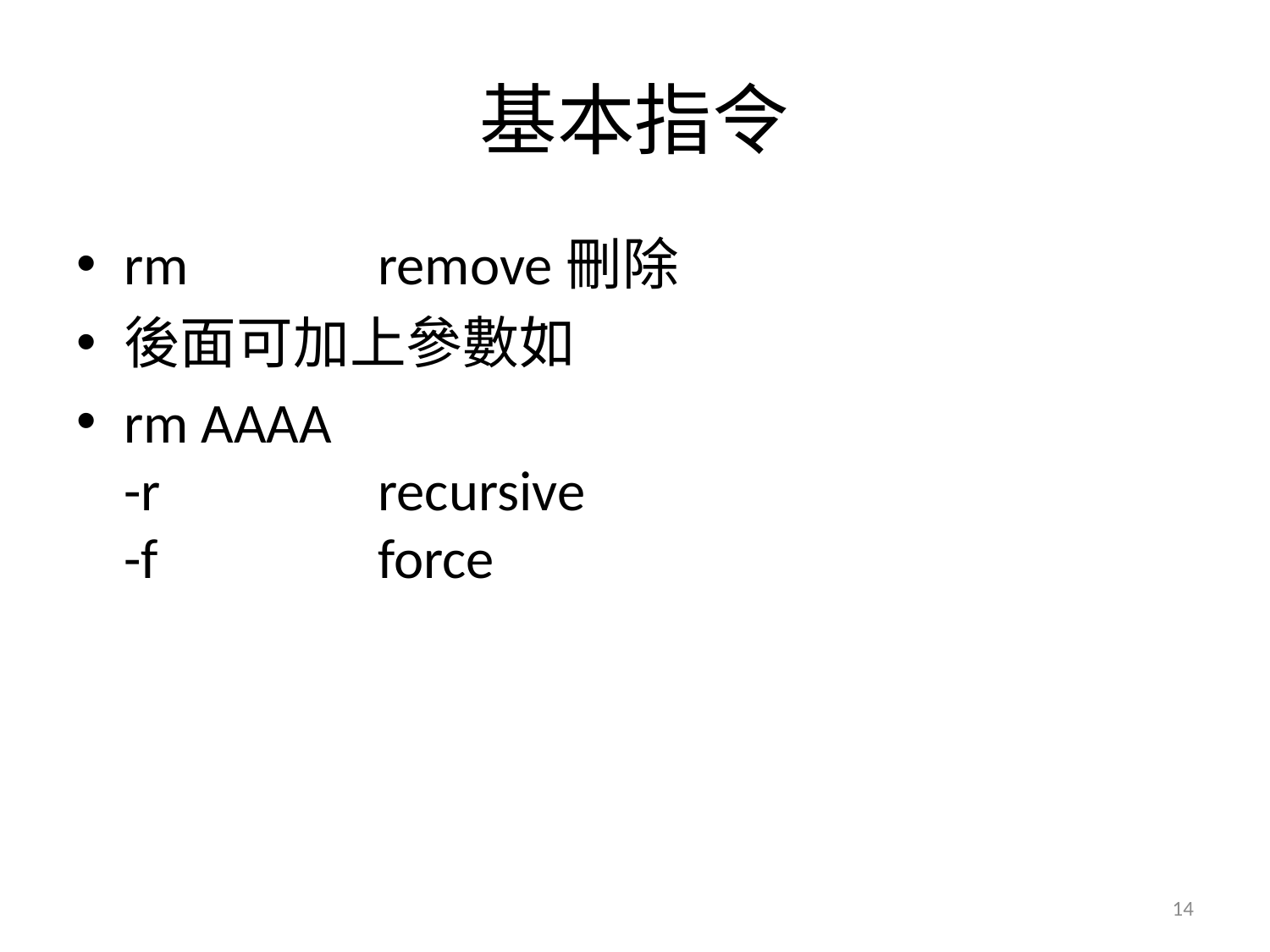

# 基本指令
rm		remove刪除
後面可加上參數如
rm AAAA
-r		recursive
-f		force
14